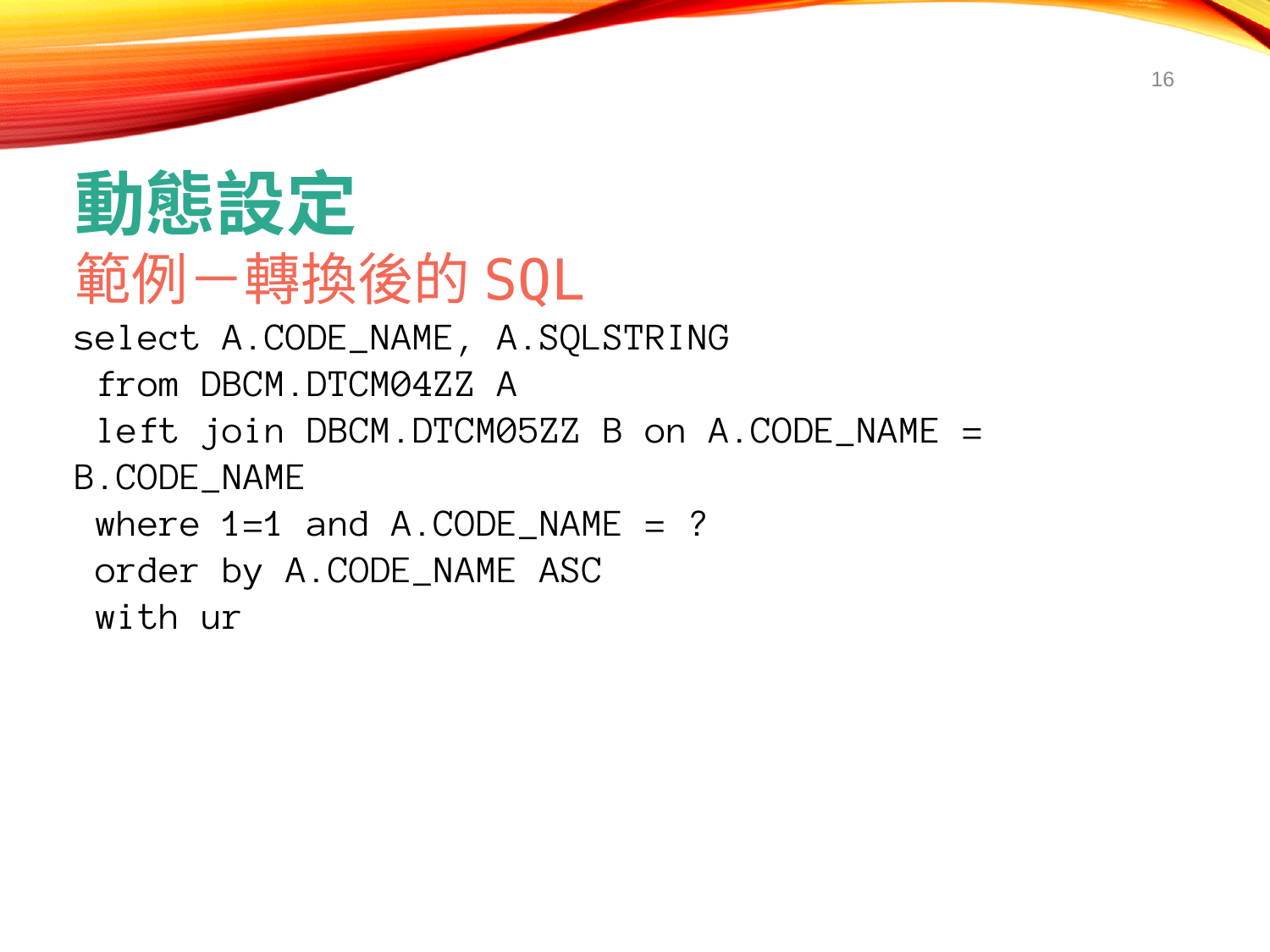

16
動態設定
範例－轉換後的SQL
select A.CODE_NAME, A.SQLSTRING
 from DBCM.DTCM04ZZ A
 left join DBCM.DTCM05ZZ B on A.CODE_NAME = B.CODE_NAME
 where 1=1 and A.CODE_NAME = ?
 order by A.CODE_NAME ASC
 with ur